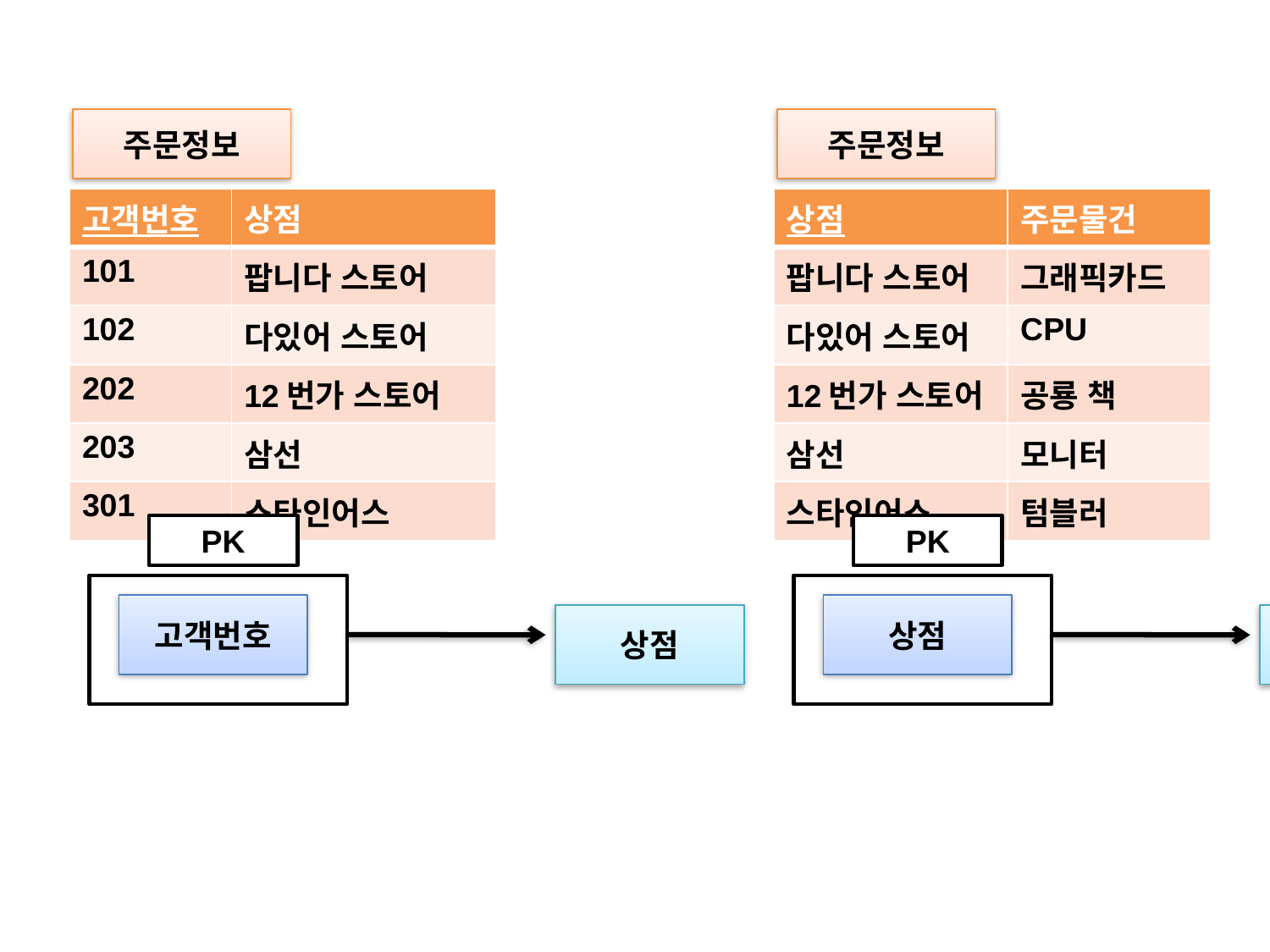

주문정보
주문정보
| 고객번호 | 상점 |
| --- | --- |
| 101 | 팝니다 스토어 |
| 102 | 다있어 스토어 |
| 202 | 12번가 스토어 |
| 203 | 삼선 |
| 301 | 스타인어스 |
| 상점 | 주문물건 |
| --- | --- |
| 팝니다 스토어 | 그래픽카드 |
| 다있어 스토어 | CPU |
| 12번가 스토어 | 공룡 책 |
| 삼선 | 모니터 |
| 스타인어스 | 텀블러 |
PK
PK

고객번호
상점
상점
상점